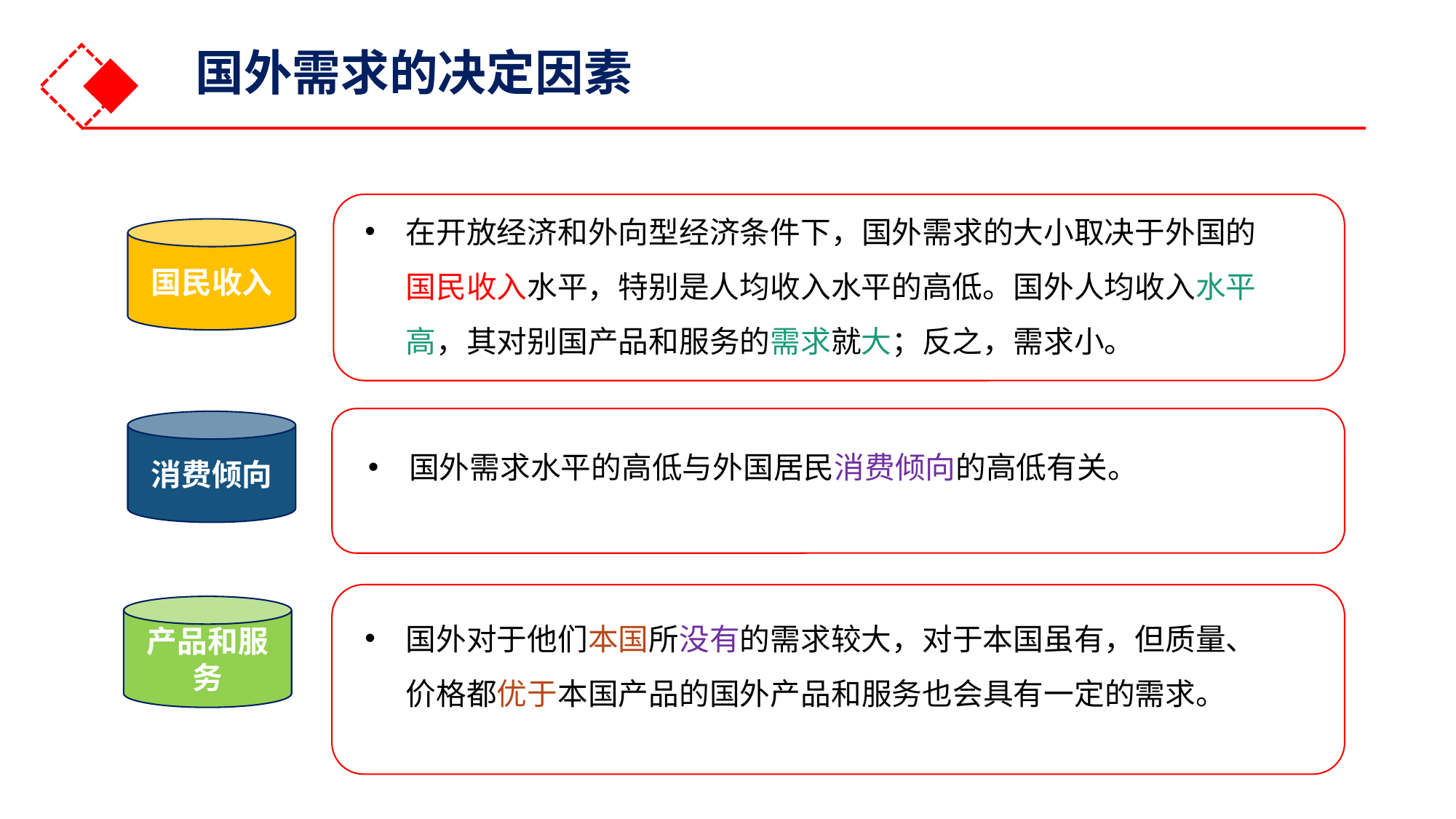

国外需求的决定因素

在开放经济和外向型经济条件下，国外需求的大小取决于外国的国民收入水平，特别是人均收入水平的高低。国外人均收入水平高，其对别国产品和服务的需求就大；反之，需求小。

国民收入

消费倾向
国外需求水平的高低与外国居民消费倾向的高低有关。

产品和服务
国外对于他们本国所没有的需求较大，对于本国虽有，但质量、价格都优于本国产品的国外产品和服务也会具有一定的需求。